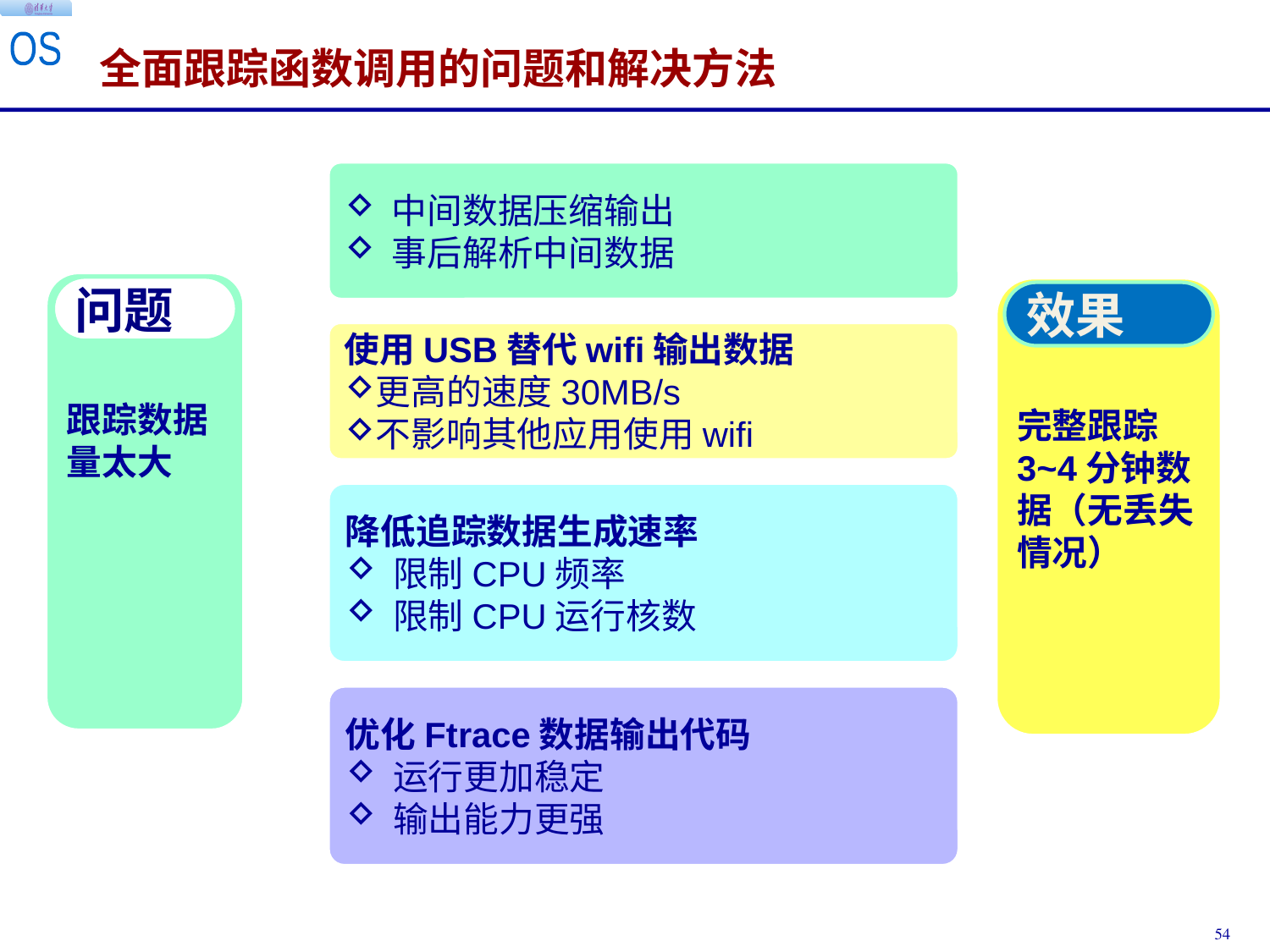

# 全面跟踪函数调用的问题和解决方法
中间数据压缩输出
事后解析中间数据
使用USB替代wifi输出数据
更高的速度30MB/s
不影响其他应用使用wifi
降低追踪数据生成速率
限制CPU频率
限制CPU运行核数
优化Ftrace数据输出代码
运行更加稳定
输出能力更强

问题

效果
跟踪数据量太大
完整跟踪3~4分钟数据（无丢失情况）